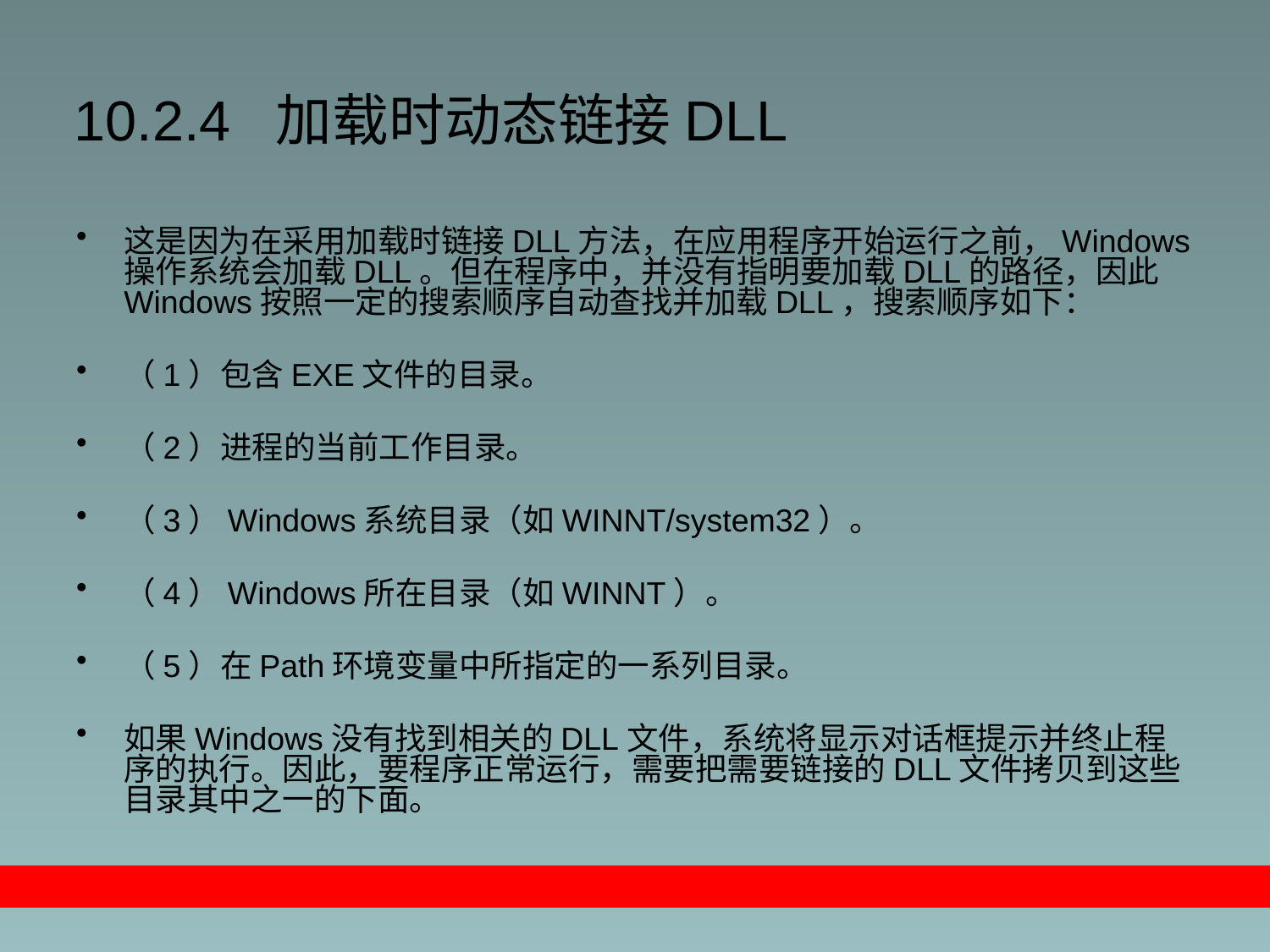

# 10.2.4  加载时动态链接DLL
这是因为在采用加载时链接DLL方法，在应用程序开始运行之前，Windows操作系统会加载DLL。但在程序中，并没有指明要加载DLL的路径，因此Windows按照一定的搜索顺序自动查找并加载DLL，搜索顺序如下：
（1）包含EXE文件的目录。
（2）进程的当前工作目录。
（3）Windows系统目录（如WINNT/system32）。
（4）Windows所在目录（如WINNT）。
（5）在Path环境变量中所指定的一系列目录。
如果Windows没有找到相关的DLL文件，系统将显示对话框提示并终止程序的执行。因此，要程序正常运行，需要把需要链接的DLL文件拷贝到这些目录其中之一的下面。